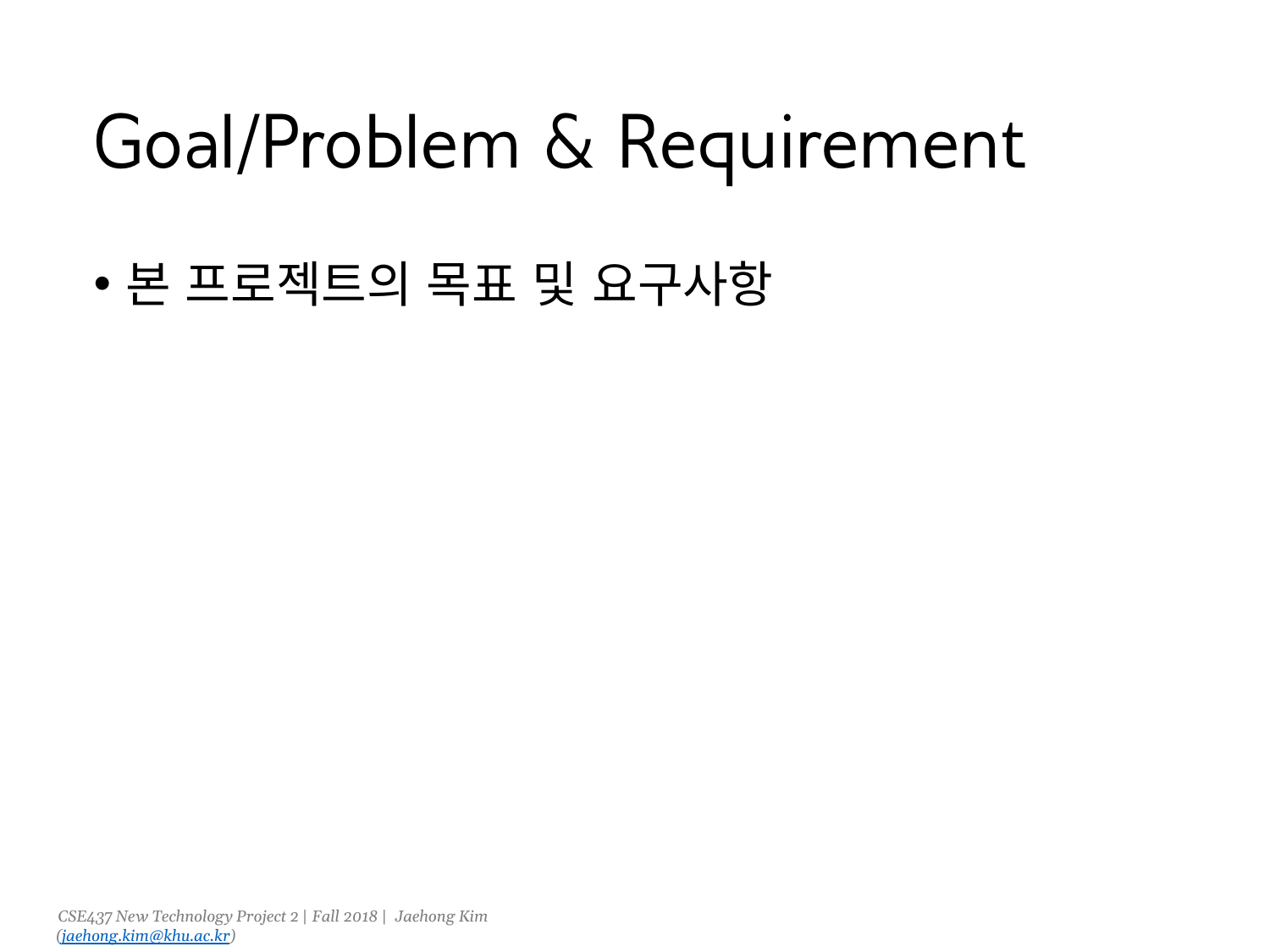

# Goal/Problem & Requirement
본 프로젝트의 목표 및 요구사항
4